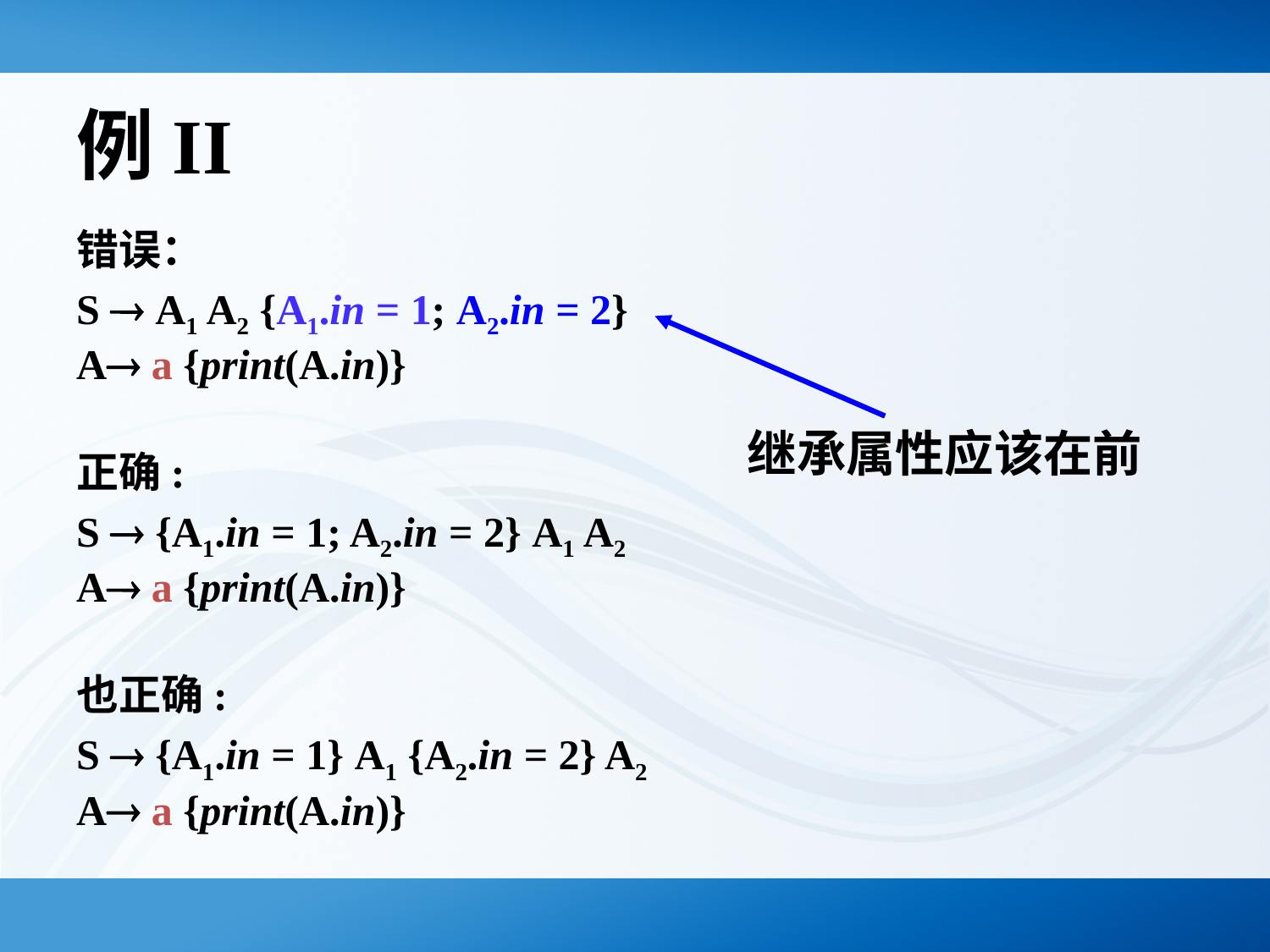

# 例II
错误：
S → A1 A2 {A1.in = 1; A2.in = 2}
A→ a {print(A.in)}

正确:
S → {A1.in = 1; A2.in = 2} A1 A2
A→ a {print(A.in)}

也正确:
S → {A1.in = 1} A1 {A2.in = 2} A2
A→ a {print(A.in)}

继承属性应该在前